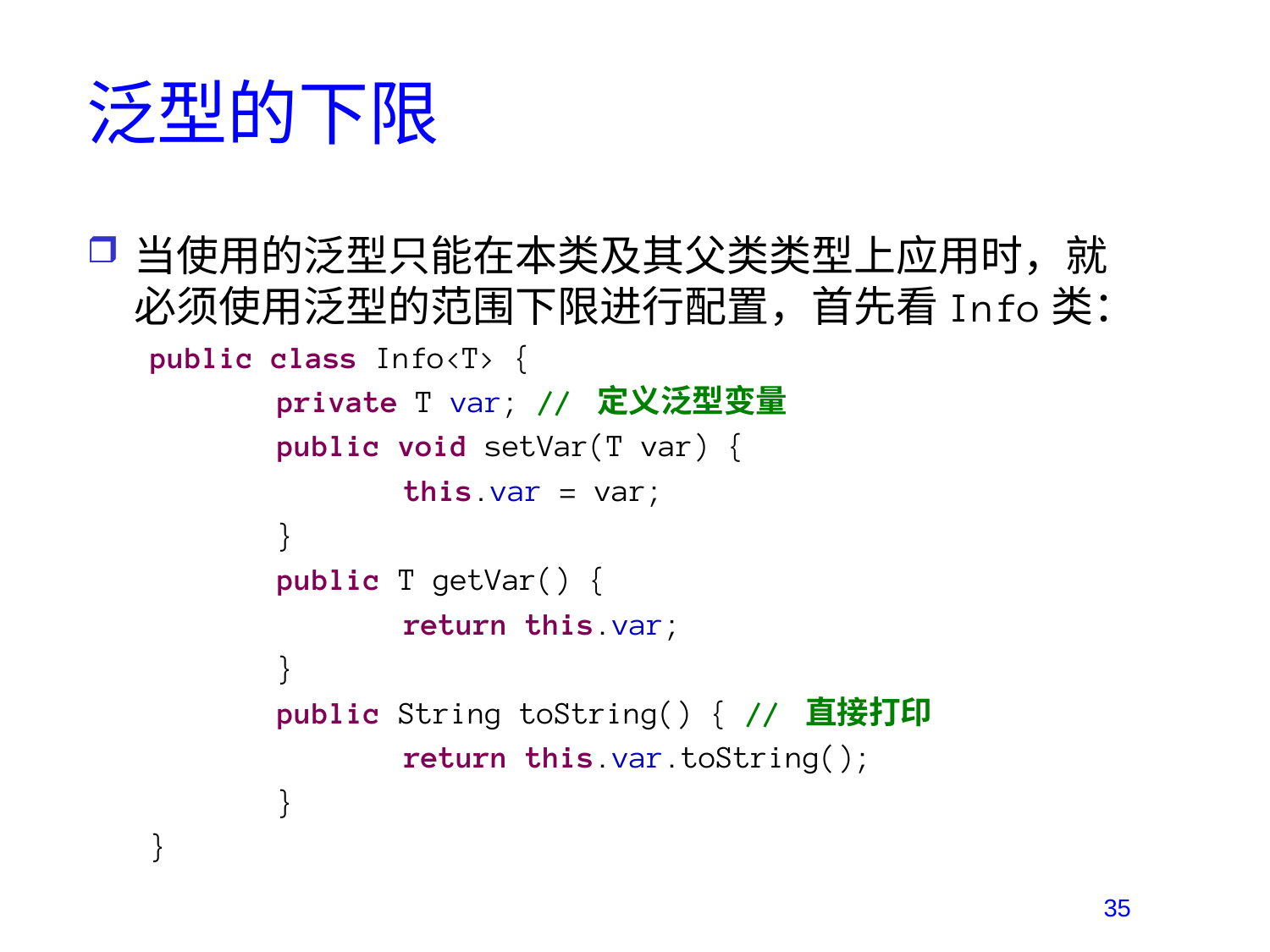

# 泛型的下限
当使用的泛型只能在本类及其父类类型上应用时，就必须使用泛型的范围下限进行配置，首先看Info类：
public class Info<T> {
	private T var; // 定义泛型变量
	public void setVar(T var) {
		this.var = var;
	}
	public T getVar() {
		return this.var;
	}
	public String toString() { // 直接打印
		return this.var.toString();
	}
}

35